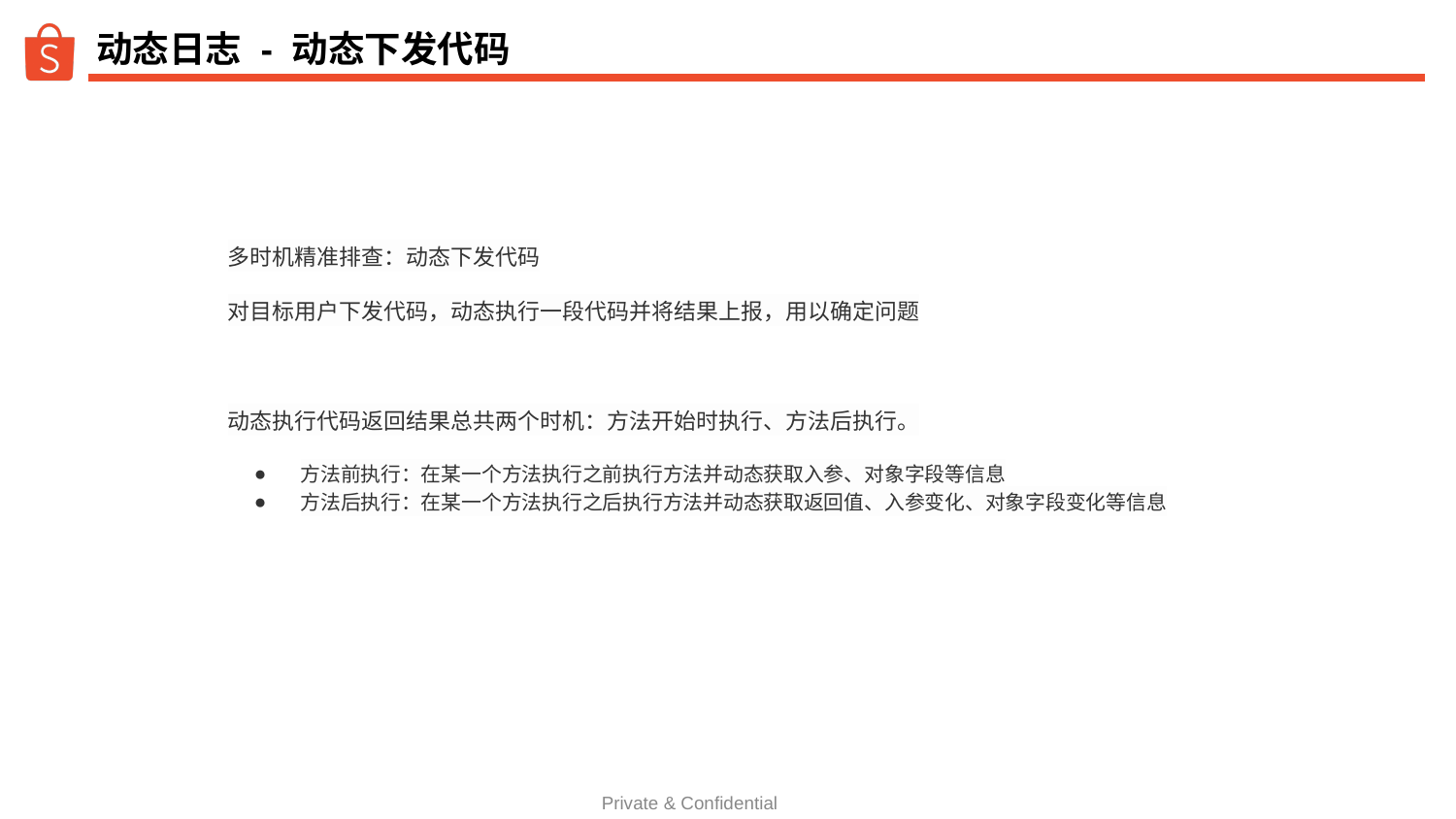

# 动态日志 - 动态下发代码
多时机精准排查：动态下发代码
对目标用户下发代码，动态执行一段代码并将结果上报，用以确定问题

动态执行代码返回结果总共两个时机：方法开始时执行、方法后执行。
方法前执行：在某一个方法执行之前执行方法并动态获取入参、对象字段等信息
方法后执行：在某一个方法执行之后执行方法并动态获取返回值、入参变化、对象字段变化等信息

Private & Confidential